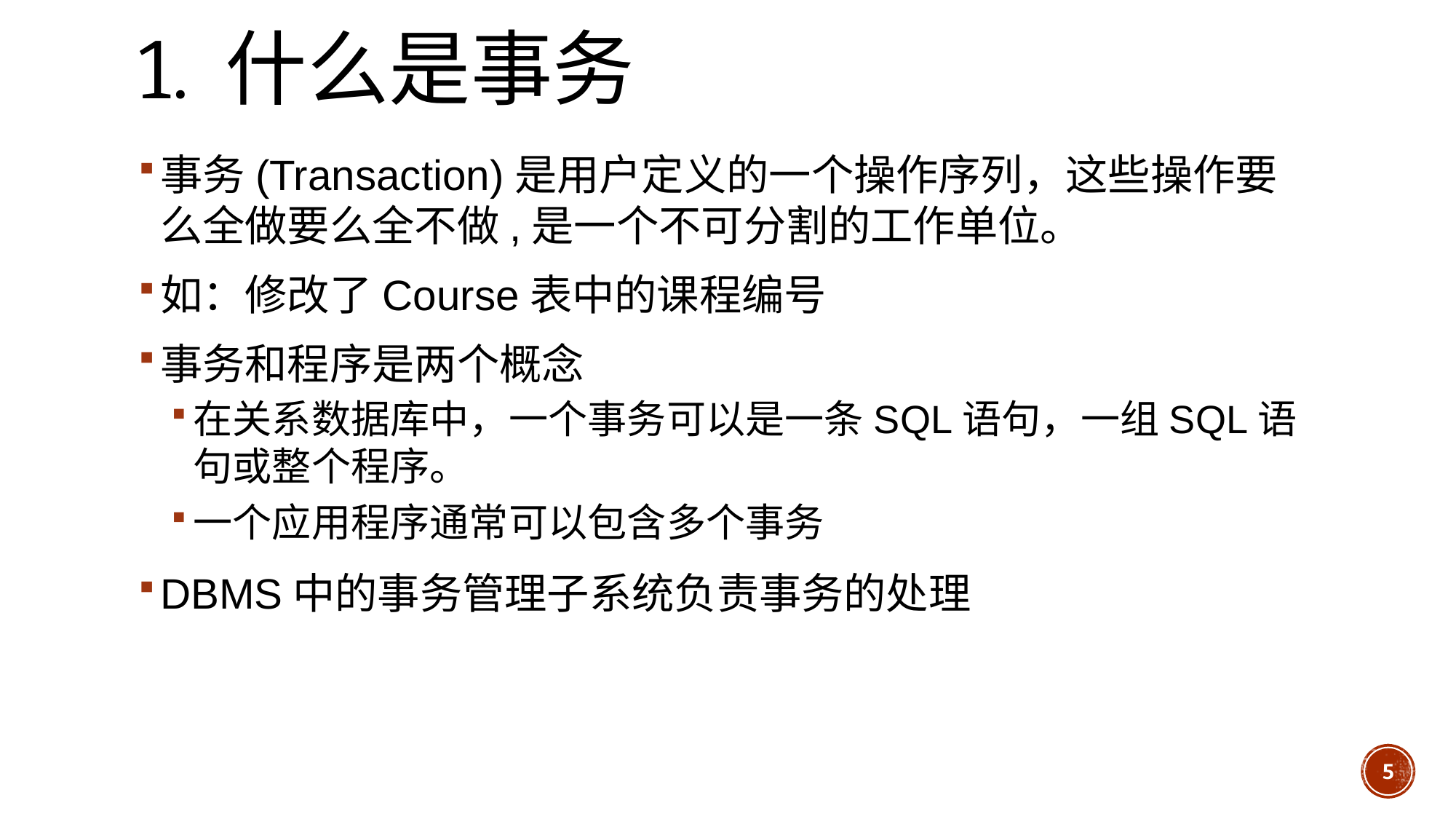

# 1. 什么是事务
事务(Transaction)是用户定义的一个操作序列，这些操作要么全做要么全不做,是一个不可分割的工作单位。
如：修改了Course表中的课程编号
事务和程序是两个概念
在关系数据库中，一个事务可以是一条SQL语句，一组SQL语句或整个程序。
一个应用程序通常可以包含多个事务
DBMS中的事务管理子系统负责事务的处理

5